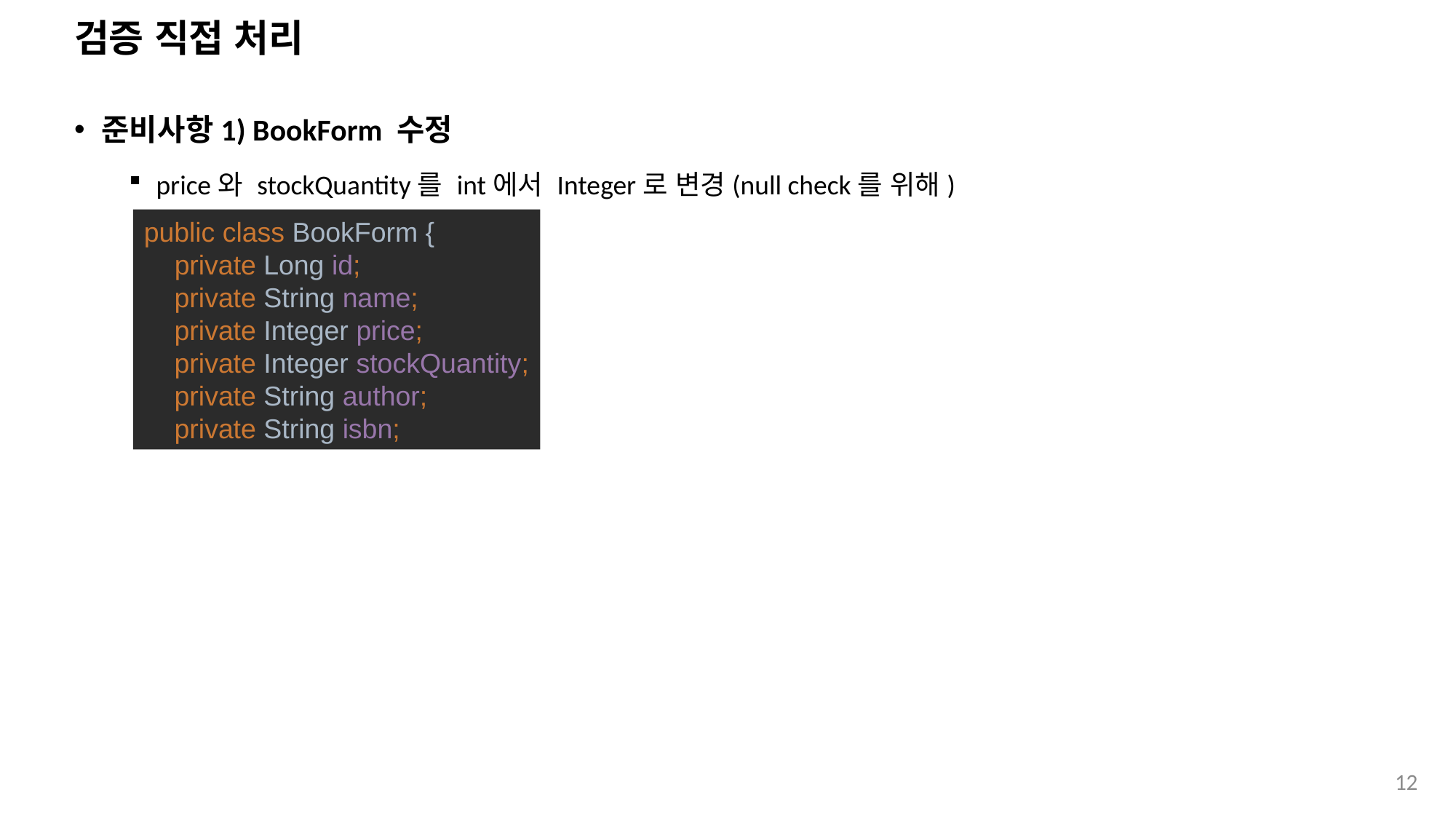

# 검증 직접 처리
준비사항1) BookForm 수정
price와 stockQuantity를 int에서 Integer로 변경(null check를 위해)

public class BookForm {
    private Long id;
    private String name;
    private Integer price;
    private Integer stockQuantity;
    private String author;
    private String isbn;
12